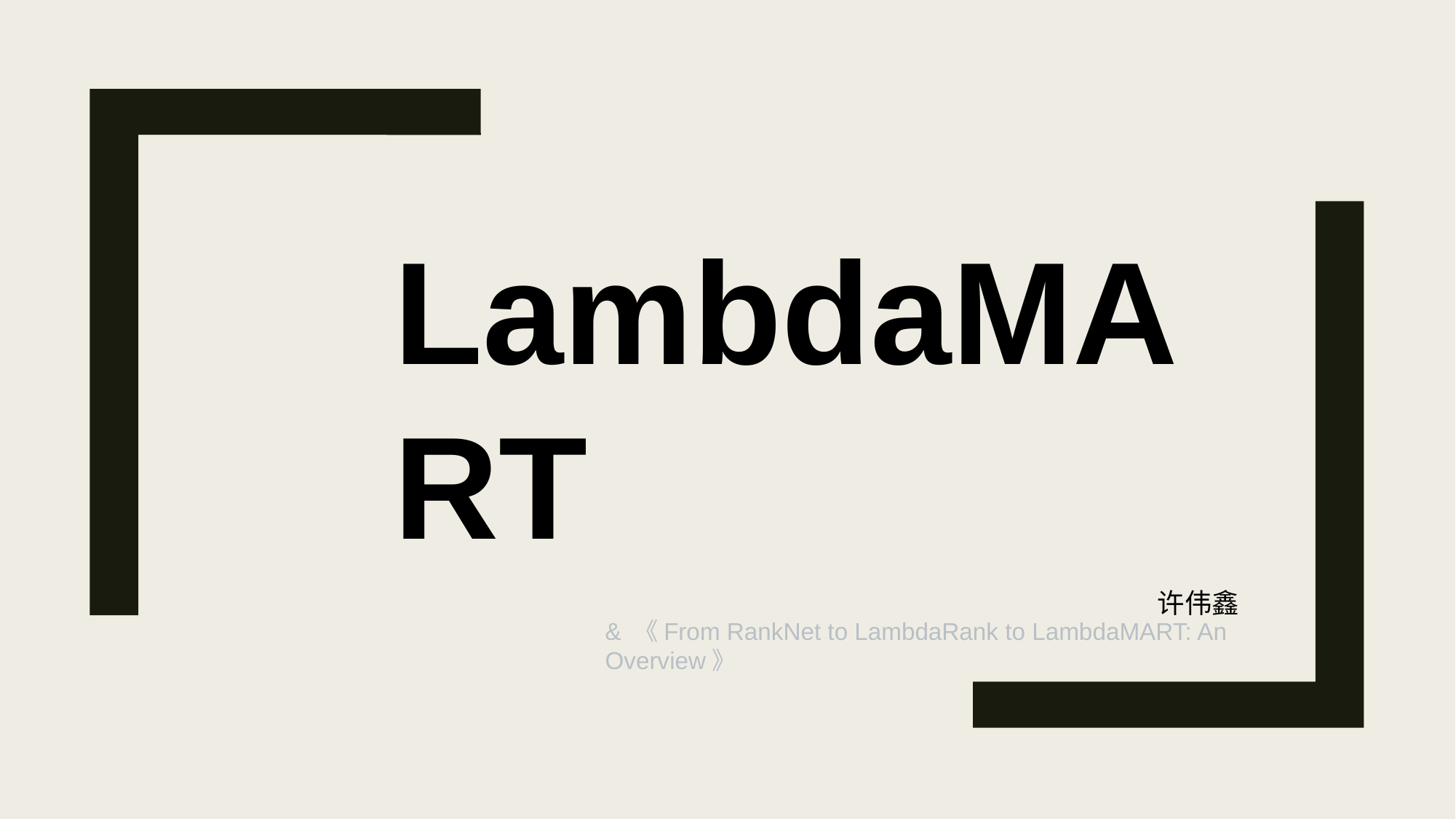

# LambdaMART

许伟鑫
& 《From RankNet to LambdaRank to LambdaMART: An Overview》